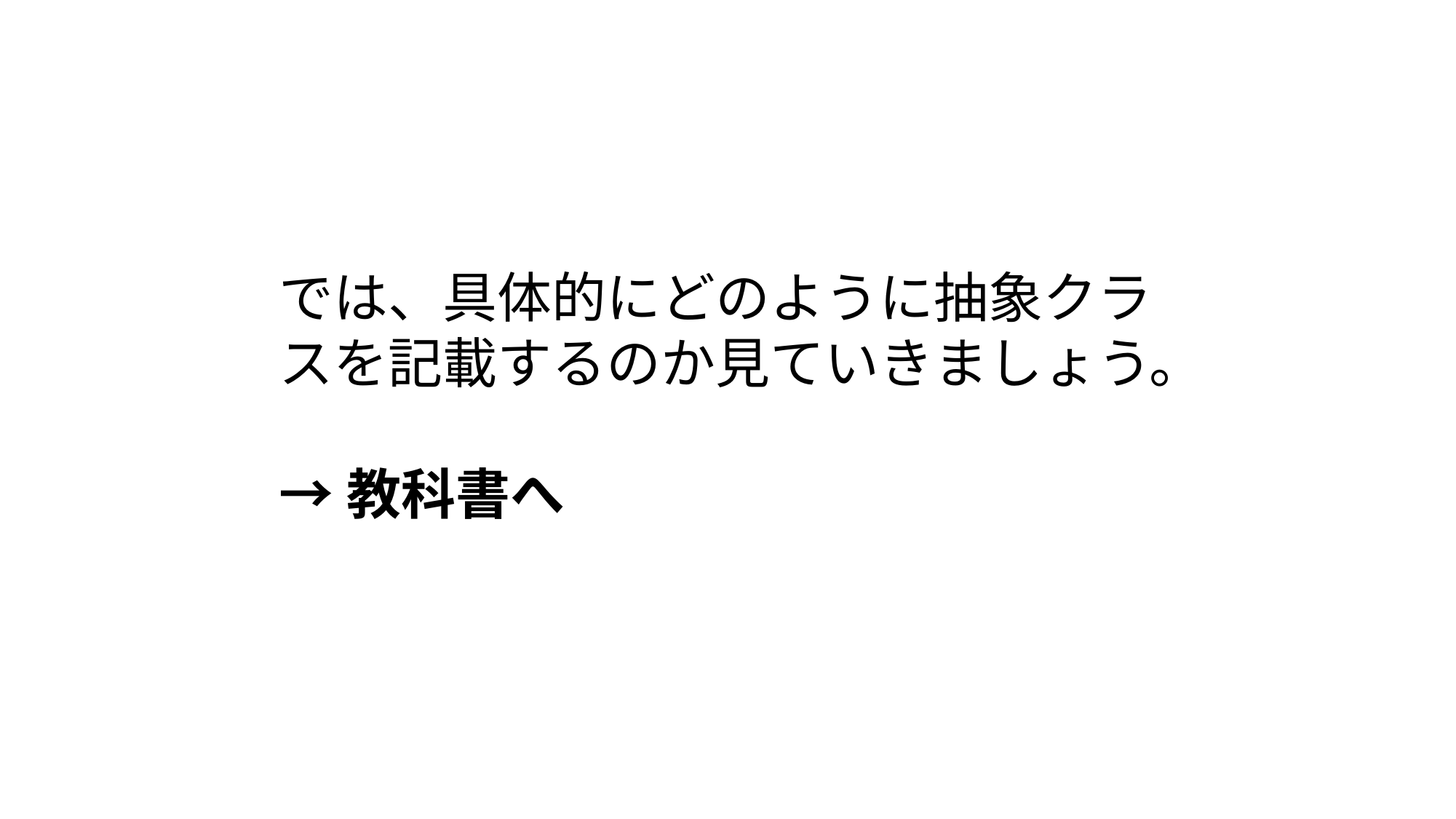

では、具体的にどのように抽象クラスを記載するのか見ていきましょう。

→教科書へ